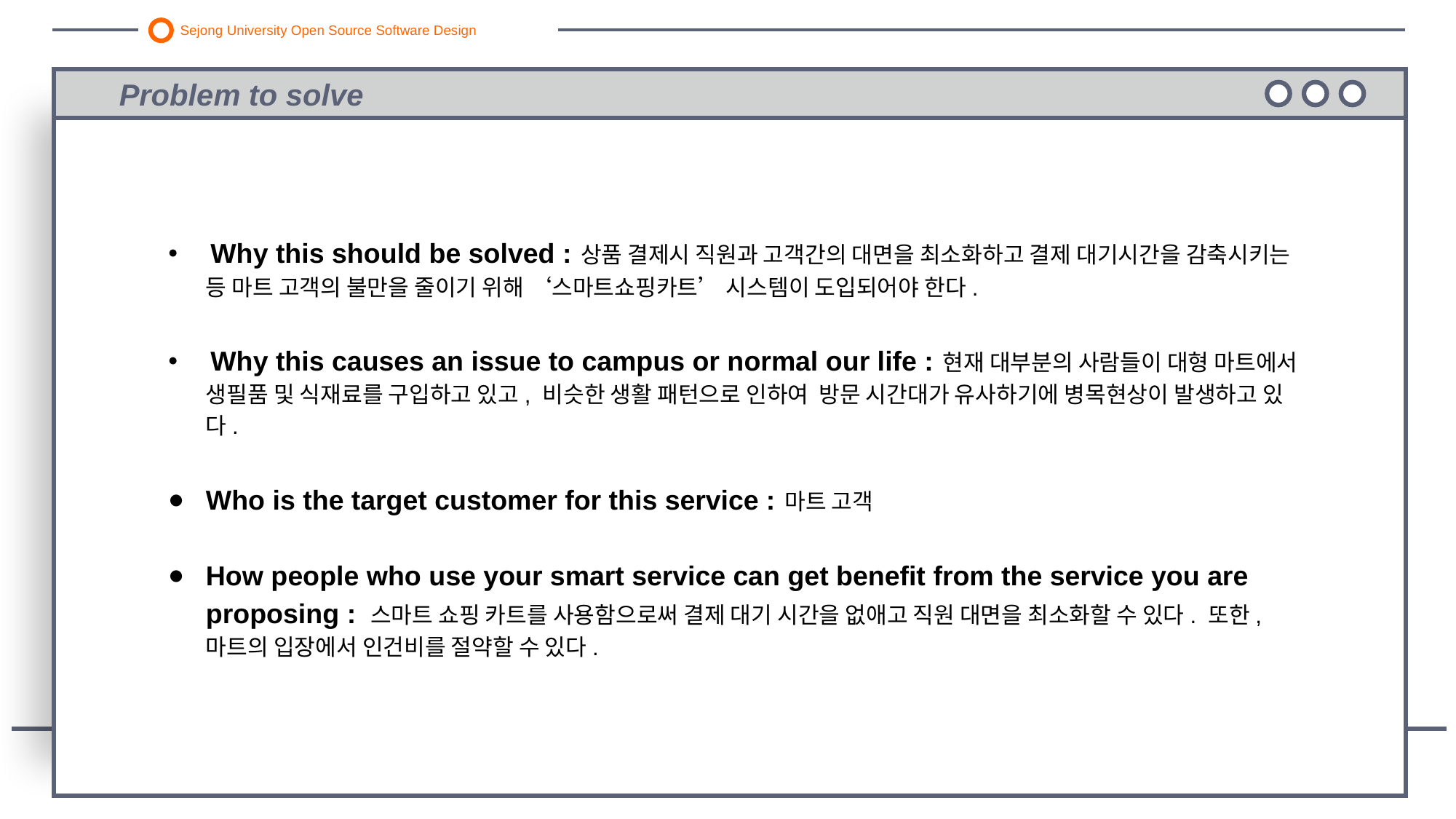

Sejong University Open Source Software Design

Problem to solve

 Why this should be solved : 상품 결제시 직원과 고객간의 대면을 최소화하고 결제 대기시간을 감축시키는 등 마트 고객의 불만을 줄이기 위해 ‘스마트쇼핑카트’ 시스템이 도입되어야 한다.

 Why this causes an issue to campus or normal our life : 현재 대부분의 사람들이 대형 마트에서 생필품 및 식재료를 구입하고 있고, 비슷한 생활 패턴으로 인하여  방문 시간대가 유사하기에 병목현상이 발생하고 있다.

Who is the target customer for this service : 마트 고객

How people who use your smart service can get benefit from the service you are proposing : 스마트 쇼핑 카트를 사용함으로써 결제 대기 시간을 없애고 직원 대면을 최소화할 수 있다. 또한, 마트의 입장에서 인건비를 절약할 수 있다.